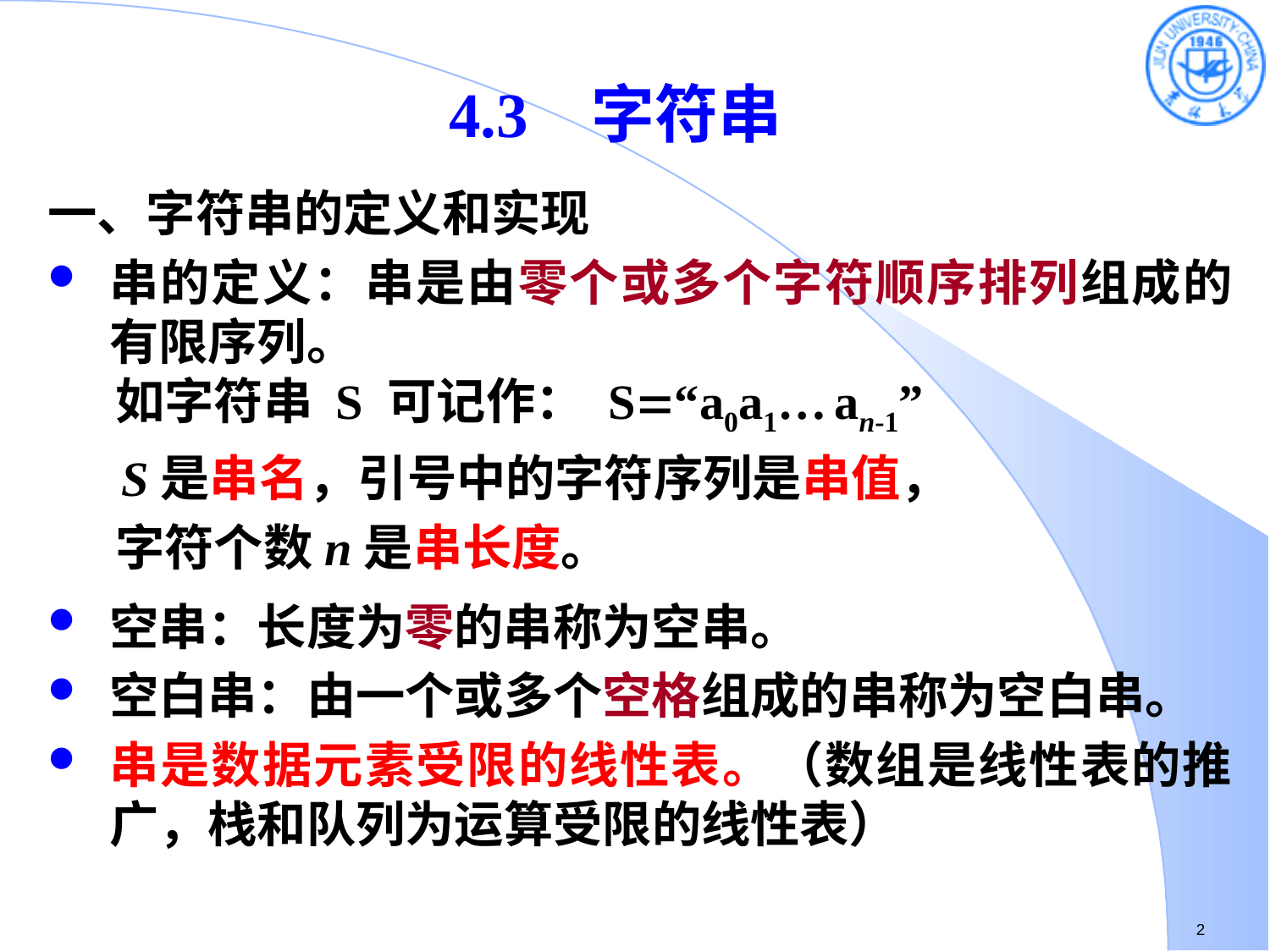

4.3   字符串
一、字符串的定义和实现
串的定义：串是由零个或多个字符顺序排列组成的有限序列。
     如字符串 S 可记作： S=“a0a1… an-1”
      S是串名，引号中的字符序列是串值，
     字符个数n是串长度。
空串：长度为零的串称为空串。
空白串：由一个或多个空格组成的串称为空白串。
串是数据元素受限的线性表。（数组是线性表的推广，栈和队列为运算受限的线性表）